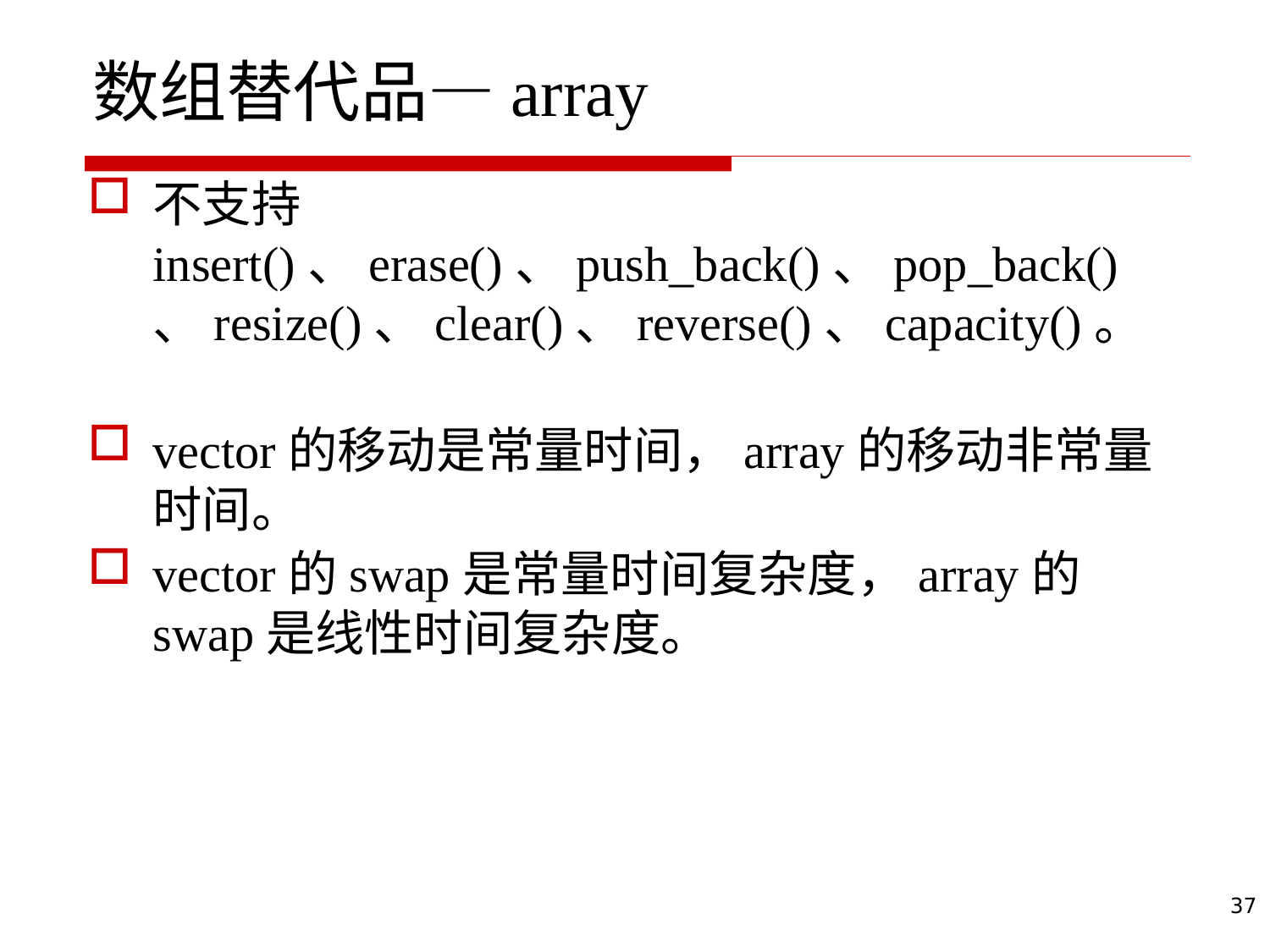

# 数组替代品—array
不支持insert()、erase()、push_back()、pop_back()、resize()、clear()、reverse()、capacity()。

vector的移动是常量时间，array的移动非常量时间。
vector的swap是常量时间复杂度，array的swap是线性时间复杂度。

37